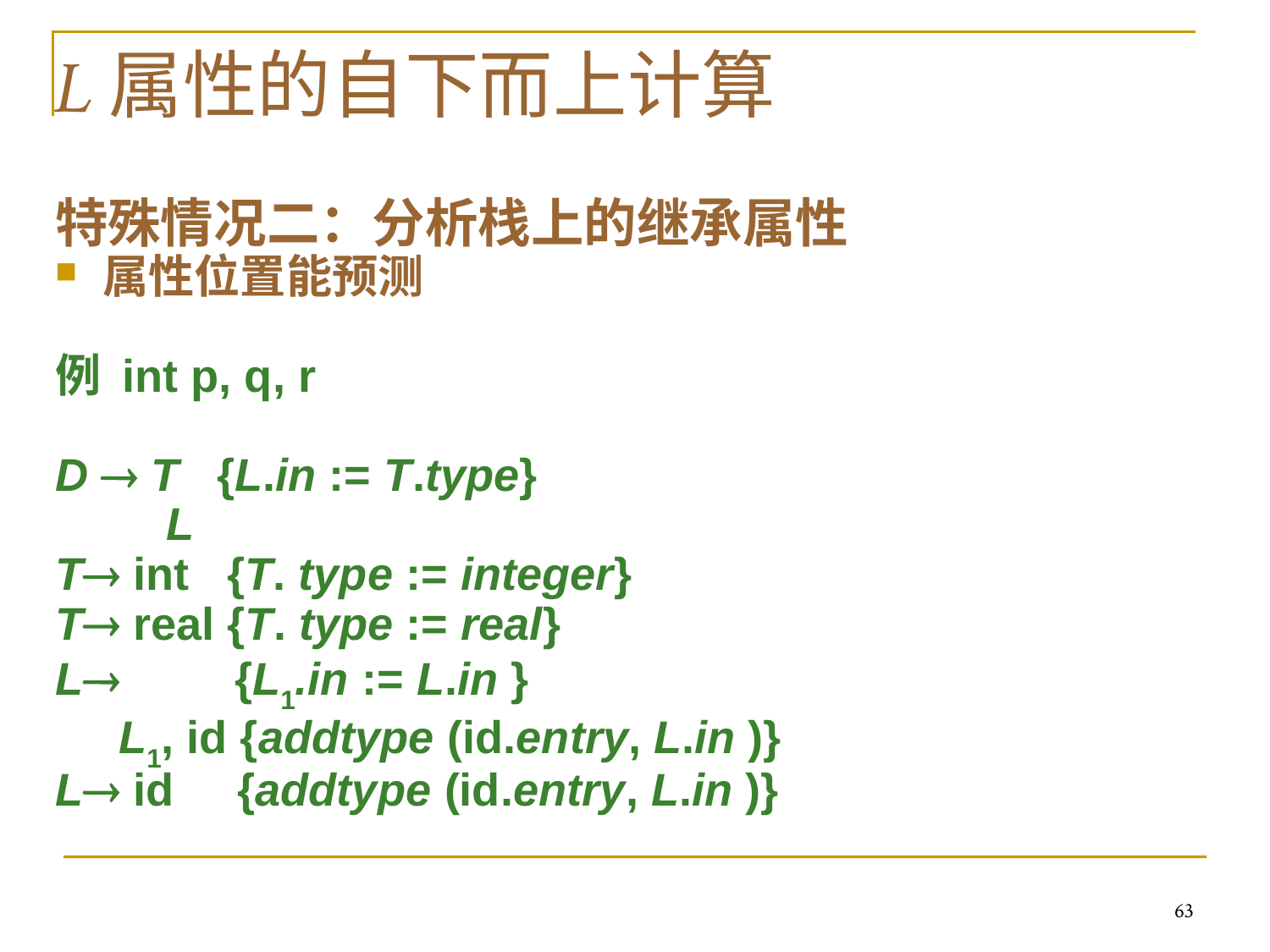

# L属性的自下而上计算
特殊情况二：分析栈上的继承属性
属性位置能预测

例 int p, q, r

D → T   {L.in := T.type}
	     L
T→ int   {T. type := integer}
T→ real {T. type := real}
L→         {L1.in := L.in }
     L1, id {addtype (id.entry, L.in )}
L→ id     {addtype (id.entry, L.in )}
63